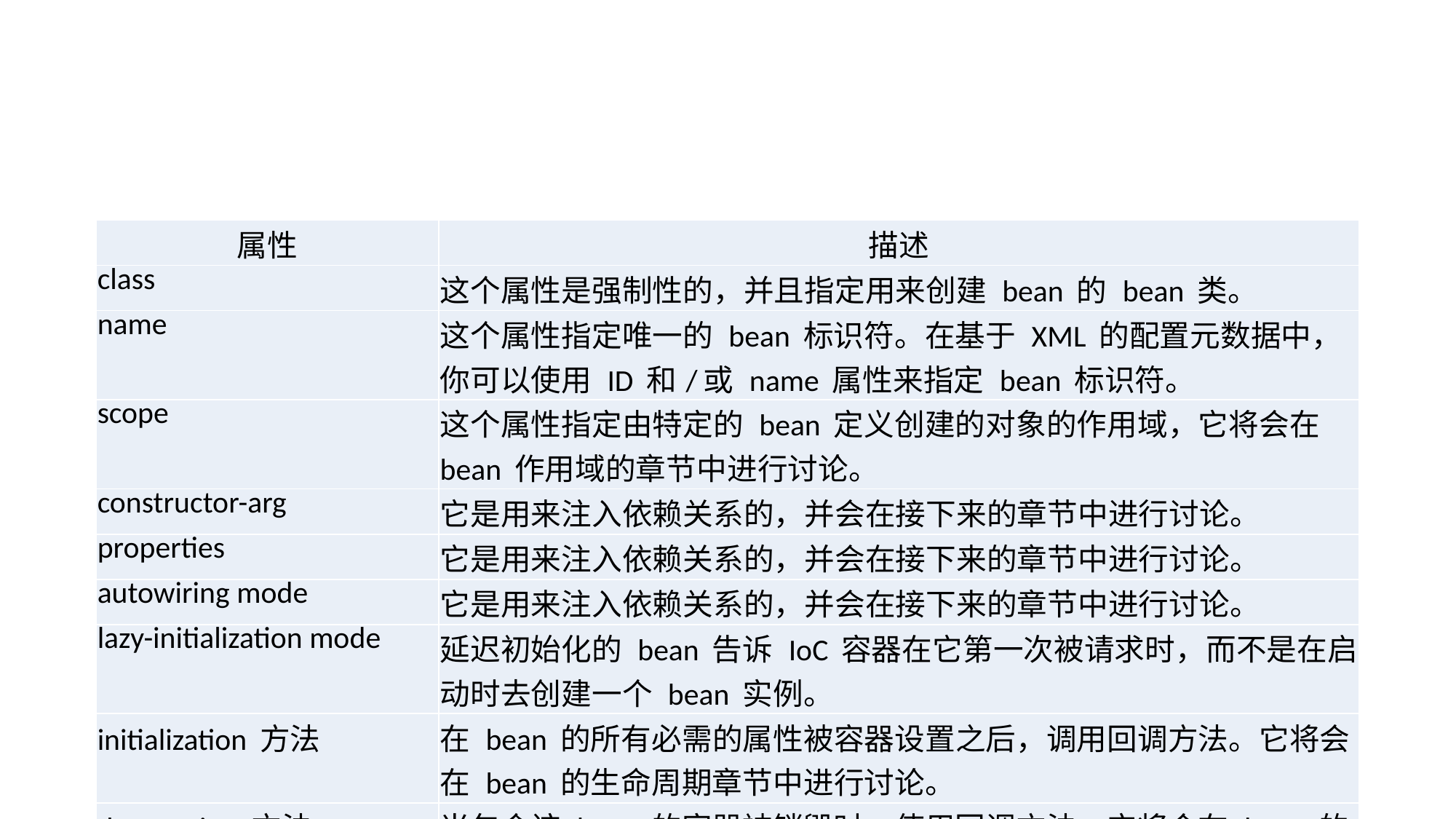

#
| 属性 | 描述 |
| --- | --- |
| class | 这个属性是强制性的，并且指定用来创建 bean 的 bean 类。 |
| name | 这个属性指定唯一的 bean 标识符。在基于 XML 的配置元数据中，你可以使用 ID 和/或 name 属性来指定 bean 标识符。 |
| scope | 这个属性指定由特定的 bean 定义创建的对象的作用域，它将会在 bean 作用域的章节中进行讨论。 |
| constructor-arg | 它是用来注入依赖关系的，并会在接下来的章节中进行讨论。 |
| properties | 它是用来注入依赖关系的，并会在接下来的章节中进行讨论。 |
| autowiring mode | 它是用来注入依赖关系的，并会在接下来的章节中进行讨论。 |
| lazy-initialization mode | 延迟初始化的 bean 告诉 IoC 容器在它第一次被请求时，而不是在启动时去创建一个 bean 实例。 |
| initialization 方法 | 在 bean 的所有必需的属性被容器设置之后，调用回调方法。它将会在 bean 的生命周期章节中进行讨论。 |
| destruction 方法 | 当包含该 bean 的容器被销毁时，使用回调方法。它将会在 bean 的生命周期章节中进行讨论。 |